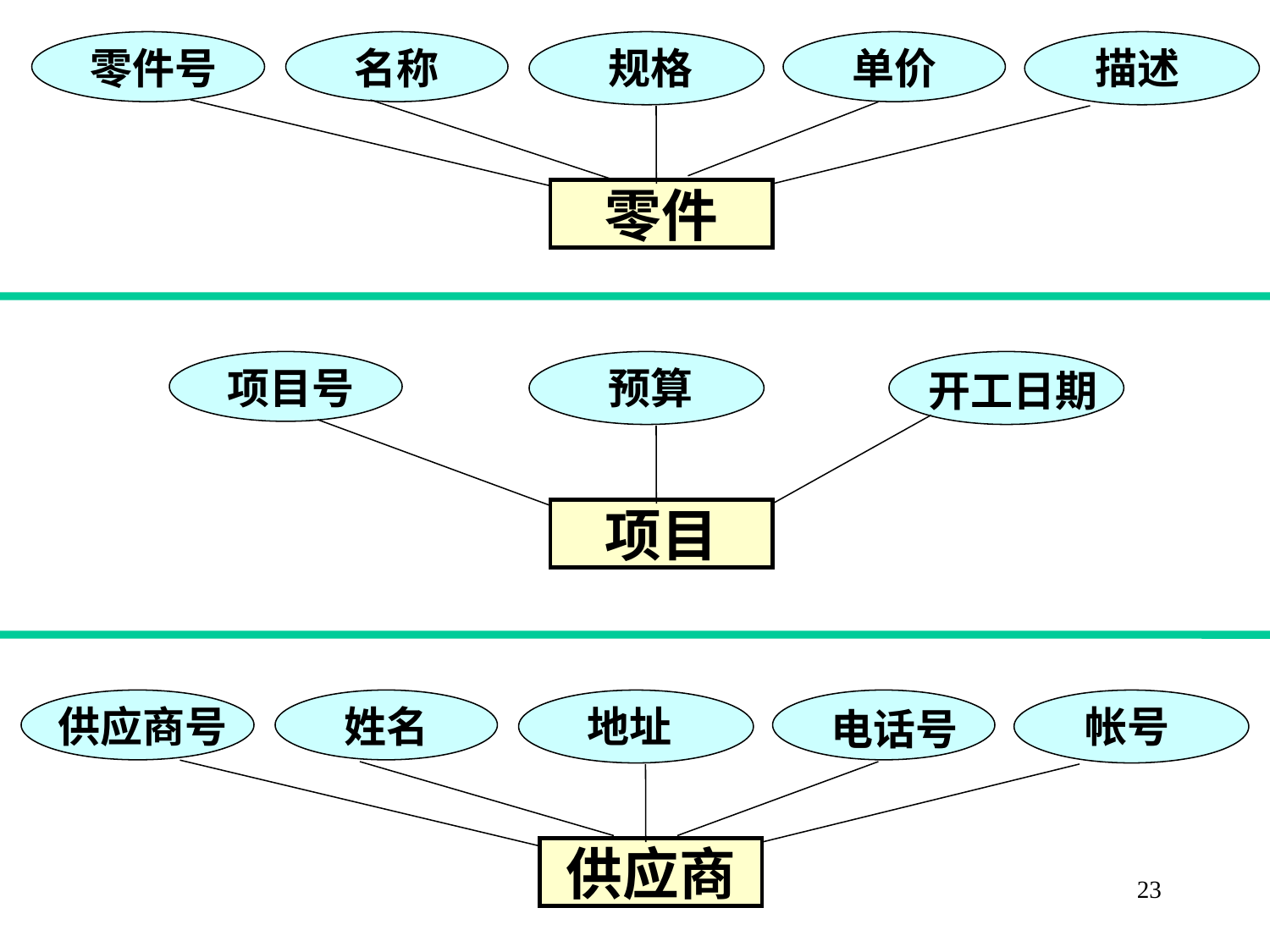

零件号
名称
规格
单价
描述

零件

项目号
预算
开工日期

项目

供应商号
姓名
地址
帐号
电话号

供应商
23